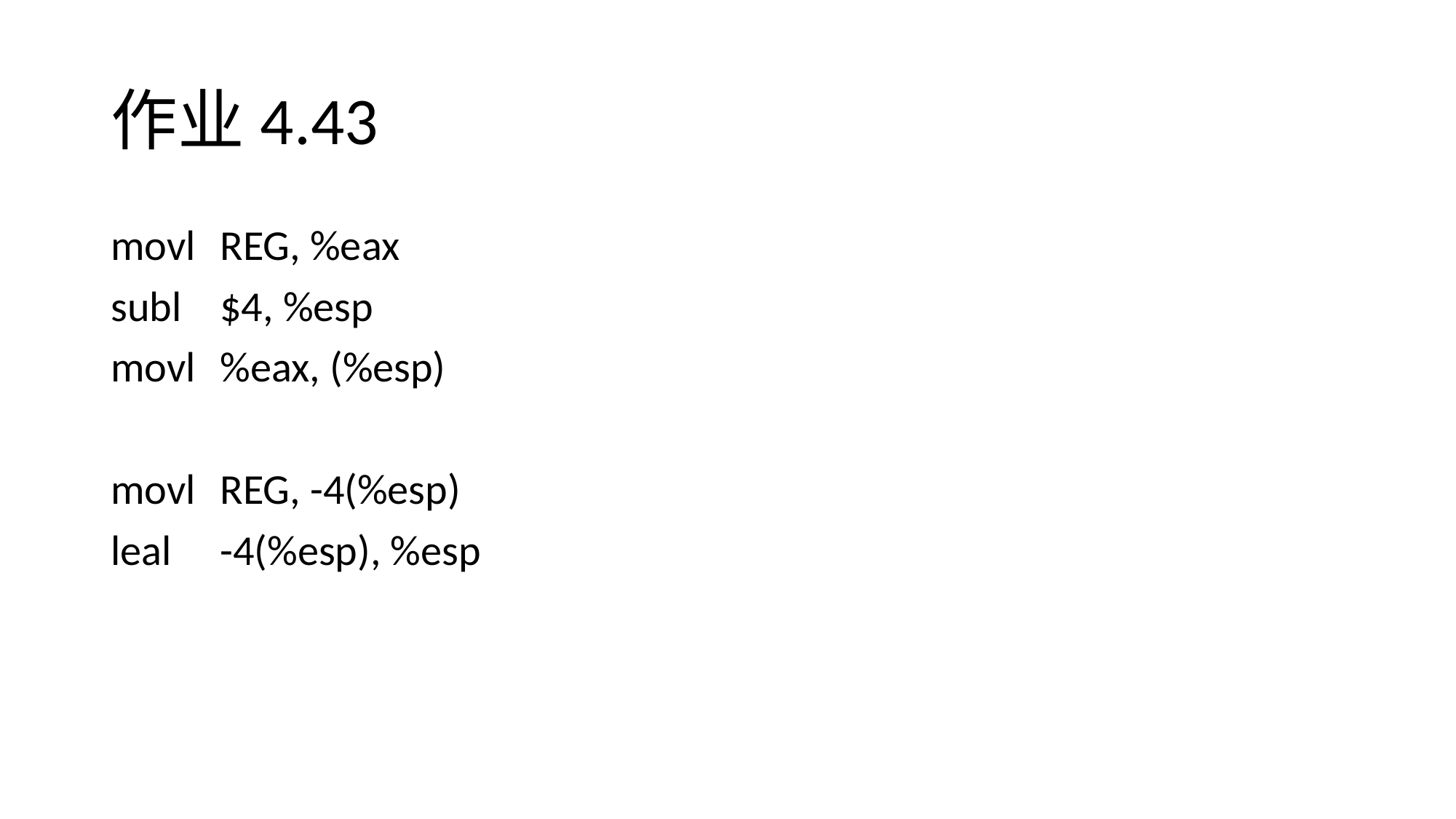

# 作业4.43
movl	REG, %eax
subl	$4, %esp
movl	%eax, (%esp)

movl	REG, -4(%esp)
leal	-4(%esp), %esp